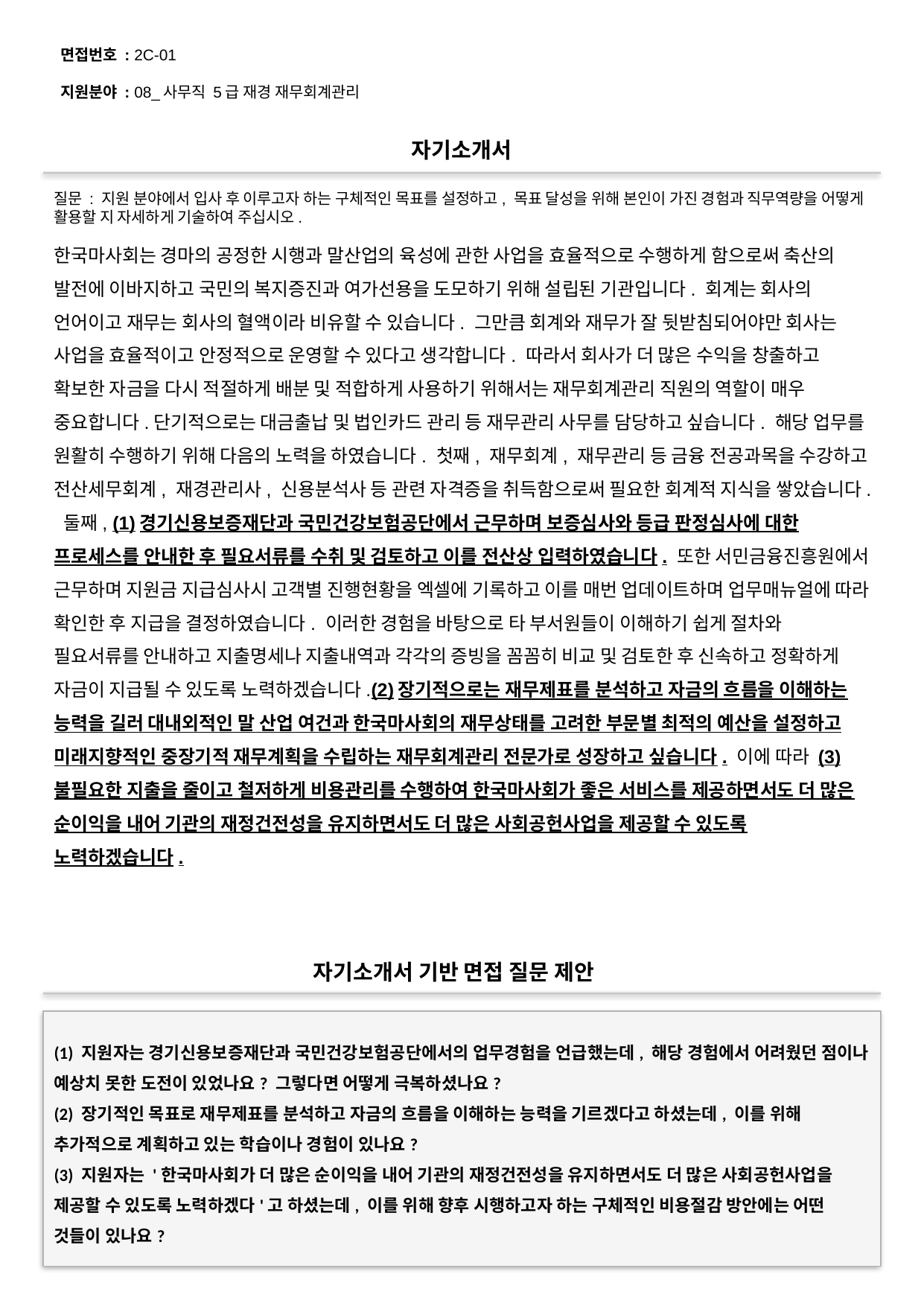

면접번호 : 2C-01

지원분야 : 08_사무직 5급 재경 재무회계관리
#

자기소개서

질문 : 지원 분야에서 입사 후 이루고자 하는 구체적인 목표를 설정하고, 목표 달성을 위해 본인이 가진 경험과 직무역량을 어떻게 활용할 지 자세하게 기술하여 주십시오.

한국마사회는 경마의 공정한 시행과 말산업의 육성에 관한 사업을 효율적으로 수행하게 함으로써 축산의 발전에 이바지하고 국민의 복지증진과 여가선용을 도모하기 위해 설립된 기관입니다. 회계는 회사의 언어이고 재무는 회사의 혈액이라 비유할 수 있습니다. 그만큼 회계와 재무가 잘 뒷받침되어야만 회사는 사업을 효율적이고 안정적으로 운영할 수 있다고 생각합니다. 따라서 회사가 더 많은 수익을 창출하고 확보한 자금을 다시 적절하게 배분 및 적합하게 사용하기 위해서는 재무회계관리 직원의 역할이 매우 중요합니다.단기적으로는 대금출납 및 법인카드 관리 등 재무관리 사무를 담당하고 싶습니다. 해당 업무를 원활히 수행하기 위해 다음의 노력을 하였습니다. 첫째, 재무회계, 재무관리 등 금융 전공과목을 수강하고 전산세무회계, 재경관리사, 신용분석사 등 관련 자격증을 취득함으로써 필요한 회계적 지식을 쌓았습니다. 둘째, (1)경기신용보증재단과 국민건강보험공단에서 근무하며 보증심사와 등급 판정심사에 대한 프로세스를 안내한 후 필요서류를 수취 및 검토하고 이를 전산상 입력하였습니다. 또한 서민금융진흥원에서 근무하며 지원금 지급심사시 고객별 진행현황을 엑셀에 기록하고 이를 매번 업데이트하며 업무매뉴얼에 따라 확인한 후 지급을 결정하였습니다. 이러한 경험을 바탕으로 타 부서원들이 이해하기 쉽게 절차와 필요서류를 안내하고 지출명세나 지출내역과 각각의 증빙을 꼼꼼히 비교 및 검토한 후 신속하고 정확하게 자금이 지급될 수 있도록 노력하겠습니다.(2)장기적으로는 재무제표를 분석하고 자금의 흐름을 이해하는 능력을 길러 대내외적인 말 산업 여건과 한국마사회의 재무상태를 고려한 부문별 최적의 예산을 설정하고 미래지향적인 중장기적 재무계획을 수립하는 재무회계관리 전문가로 성장하고 싶습니다. 이에 따라 (3)불필요한 지출을 줄이고 철저하게 비용관리를 수행하여 한국마사회가 좋은 서비스를 제공하면서도 더 많은 순이익을 내어 기관의 재정건전성을 유지하면서도 더 많은 사회공헌사업을 제공할 수 있도록 노력하겠습니다.

자기소개서 기반 면접 질문 제안

(1) 지원자는 경기신용보증재단과 국민건강보험공단에서의 업무경험을 언급했는데, 해당 경험에서 어려웠던 점이나 예상치 못한 도전이 있었나요? 그렇다면 어떻게 극복하셨나요?
(2) 장기적인 목표로 재무제표를 분석하고 자금의 흐름을 이해하는 능력을 기르겠다고 하셨는데, 이를 위해 추가적으로 계획하고 있는 학습이나 경험이 있나요?
(3) 지원자는 '한국마사회가 더 많은 순이익을 내어 기관의 재정건전성을 유지하면서도 더 많은 사회공헌사업을 제공할 수 있도록 노력하겠다'고 하셨는데, 이를 위해 향후 시행하고자 하는 구체적인 비용절감 방안에는 어떤 것들이 있나요?